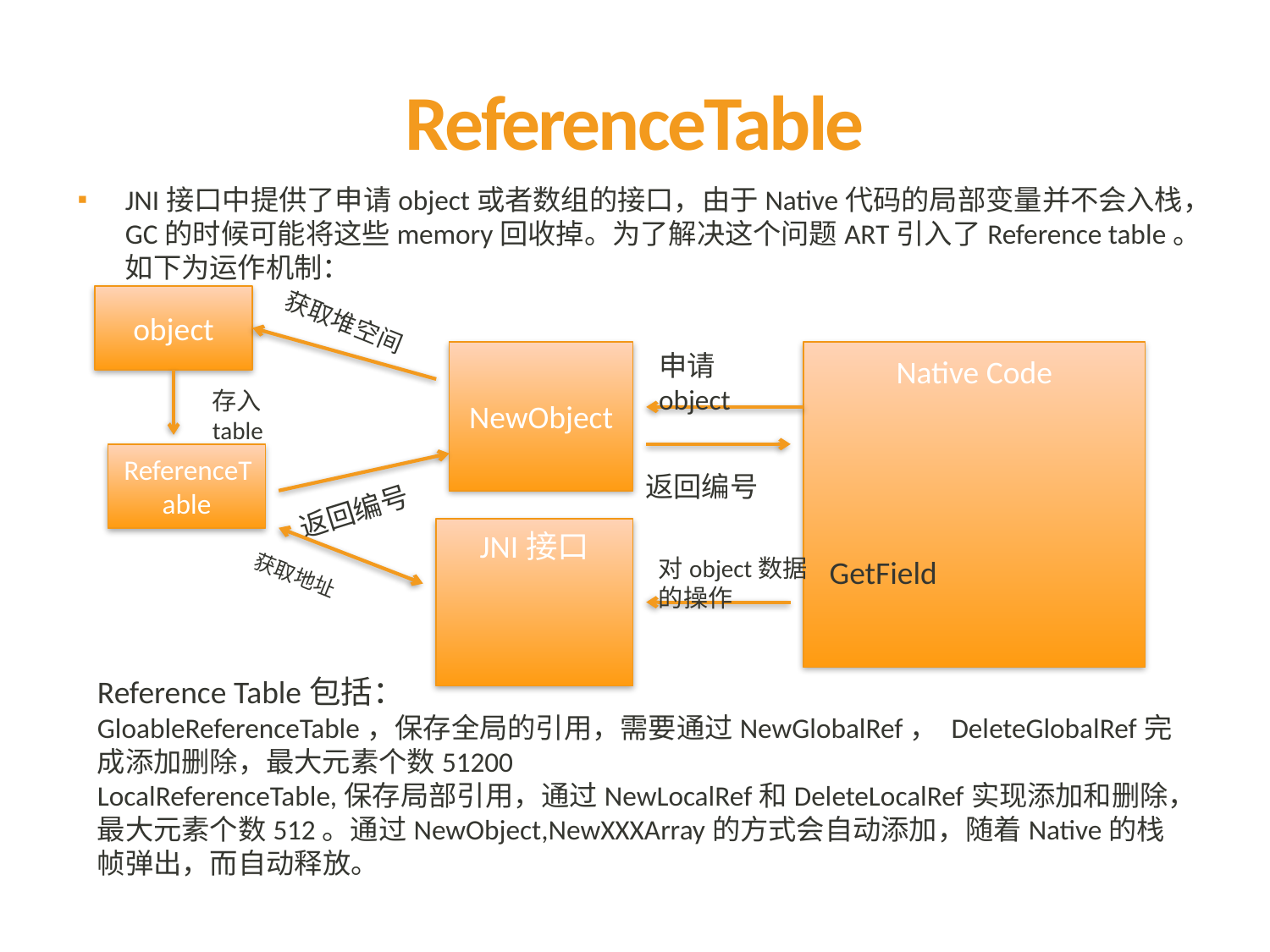

# ReferenceTable
JNI接口中提供了申请object或者数组的接口，由于Native代码的局部变量并不会入栈，GC的时候可能将这些memory回收掉。为了解决这个问题ART引入了Reference table。如下为运作机制：
object
获取堆空间
NewObject
申请object
Native Code

存入table
ReferenceTable
返回编号
返回编号
JNI接口

对object数据的操作
GetField
获取地址
Reference Table包括：
GloableReferenceTable，保存全局的引用，需要通过NewGlobalRef， DeleteGlobalRef完成添加删除，最大元素个数51200
LocalReferenceTable,保存局部引用，通过NewLocalRef和DeleteLocalRef实现添加和删除，最大元素个数512。通过NewObject,NewXXXArray的方式会自动添加，随着Native的栈帧弹出，而自动释放。